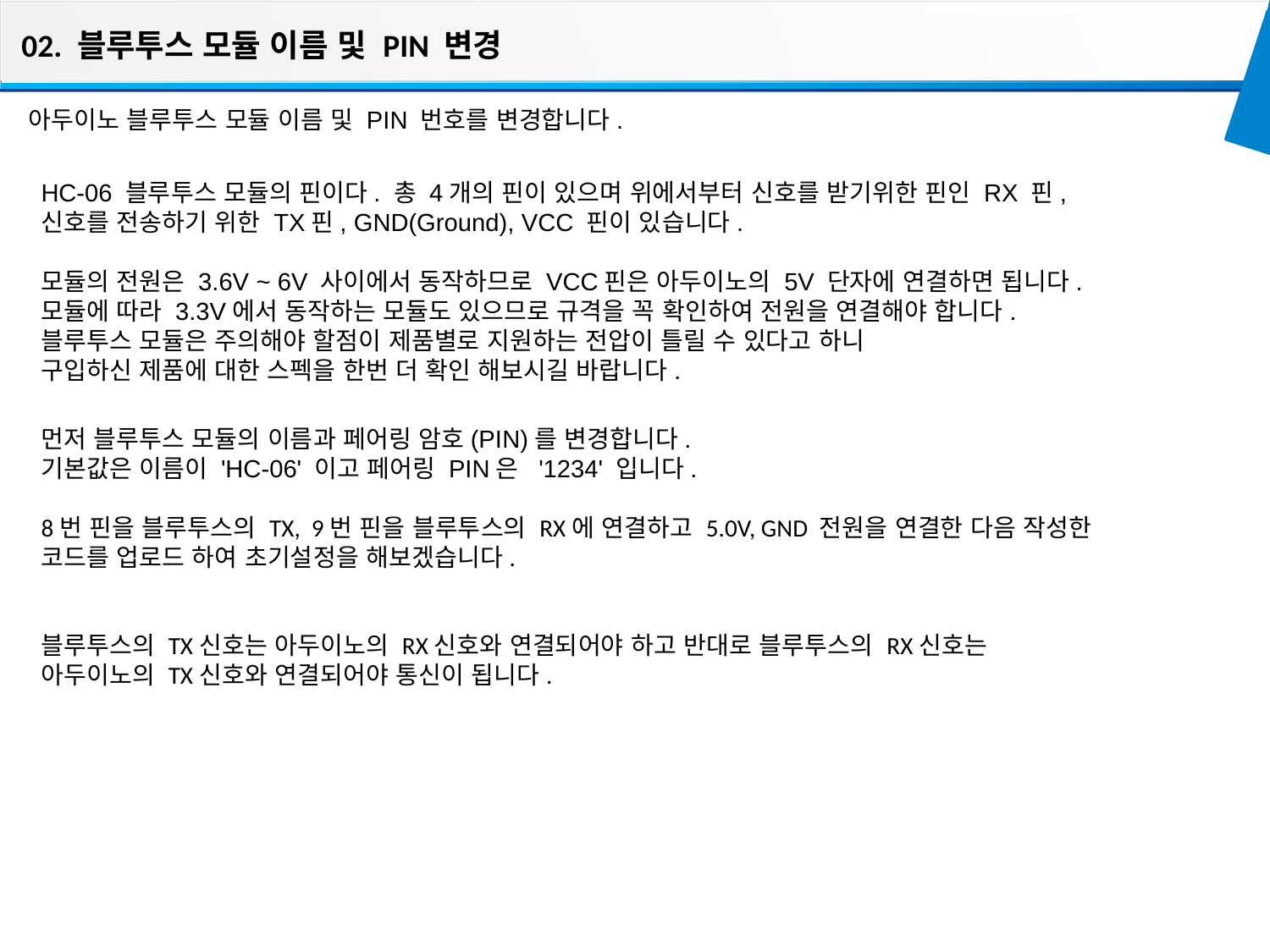

02. 블루투스 모듈 이름 및 PIN 변경

아두이노 블루투스 모듈 이름 및 PIN 번호를 변경합니다.
HC-06 블루투스 모듈의 핀이다. 총 4개의 핀이 있으며 위에서부터 신호를 받기위한 핀인 RX 핀, 신호를 전송하기 위한 TX핀, GND(Ground), VCC 핀이 있습니다.

모듈의 전원은 3.6V ~ 6V 사이에서 동작하므로 VCC핀은 아두이노의 5V 단자에 연결하면 됩니다. 모듈에 따라 3.3V에서 동작하는 모듈도 있으므로 규격을 꼭 확인하여 전원을 연결해야 합니다.
블루투스 모듈은 주의해야 할점이 제품별로 지원하는 전압이 틀릴 수 있다고 하니
구입하신 제품에 대한 스펙을 한번 더 확인 해보시길 바랍니다.

먼저 블루투스 모듈의 이름과 페어링 암호(PIN)를 변경합니다.
기본값은 이름이 'HC-06' 이고 페어링 PIN은  '1234' 입니다.

8번 핀을 블루투스의 TX,  9번 핀을 블루투스의 RX에 연결하고 5.0V, GND 전원을 연결한 다음 작성한  코드를 업로드 하여 초기설정을 해보겠습니다.

블루투스의 TX신호는 아두이노의 RX신호와 연결되어야 하고 반대로 블루투스의 RX신호는 아두이노의 TX신호와 연결되어야 통신이 됩니다.